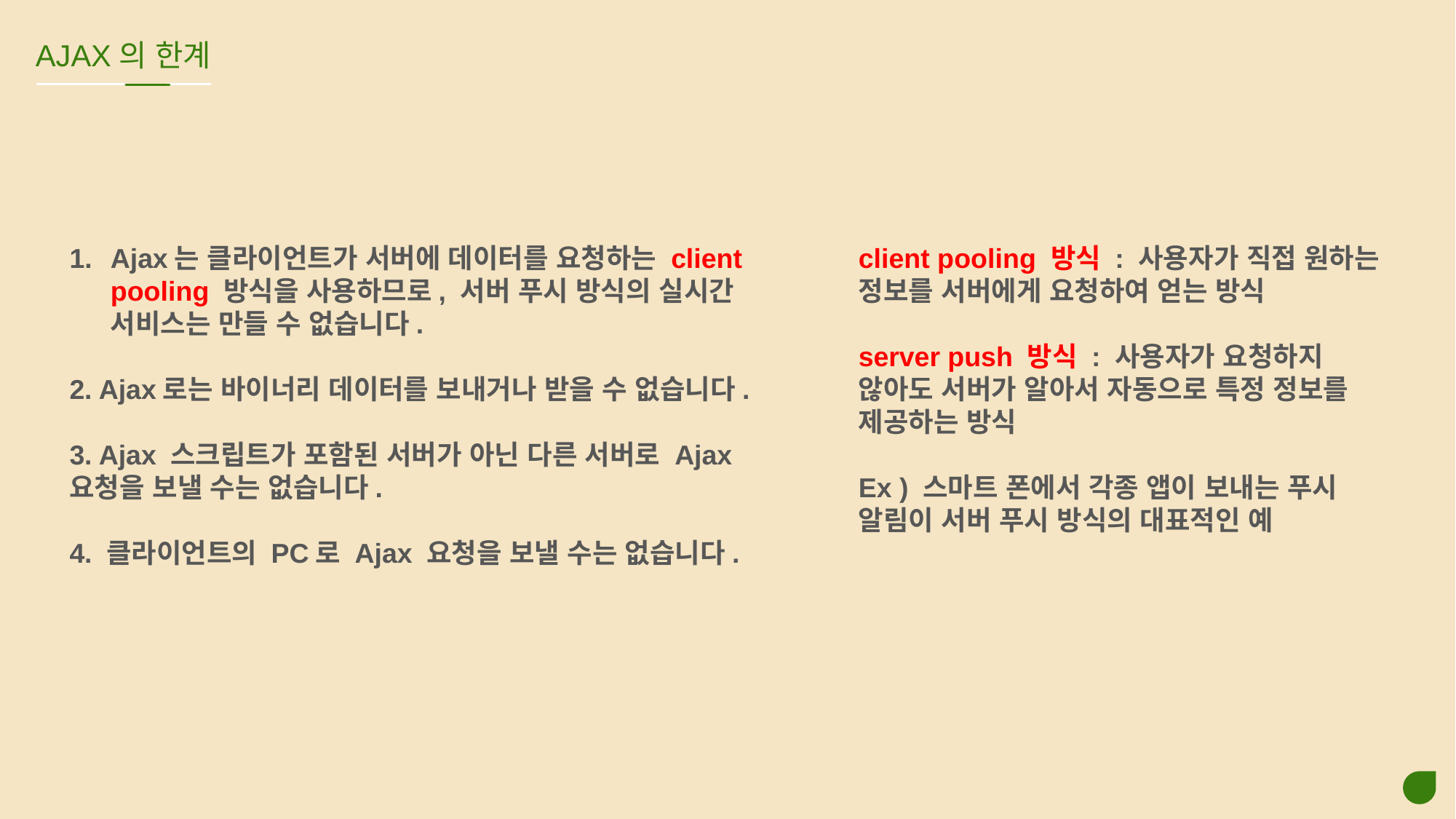

AJAX의 한계

Ajax는 클라이언트가 서버에 데이터를 요청하는 client pooling 방식을 사용하므로, 서버 푸시 방식의 실시간 서비스는 만들 수 없습니다.

2. Ajax로는 바이너리 데이터를 보내거나 받을 수 없습니다.

3. Ajax 스크립트가 포함된 서버가 아닌 다른 서버로 Ajax 요청을 보낼 수는 없습니다.

4. 클라이언트의 PC로 Ajax 요청을 보낼 수는 없습니다.

client pooling 방식 : 사용자가 직접 원하는 정보를 서버에게 요청하여 얻는 방식
server push 방식 : 사용자가 요청하지 않아도 서버가 알아서 자동으로 특정 정보를 제공하는 방식

Ex ) 스마트 폰에서 각종 앱이 보내는 푸시 알림이 서버 푸시 방식의 대표적인 예